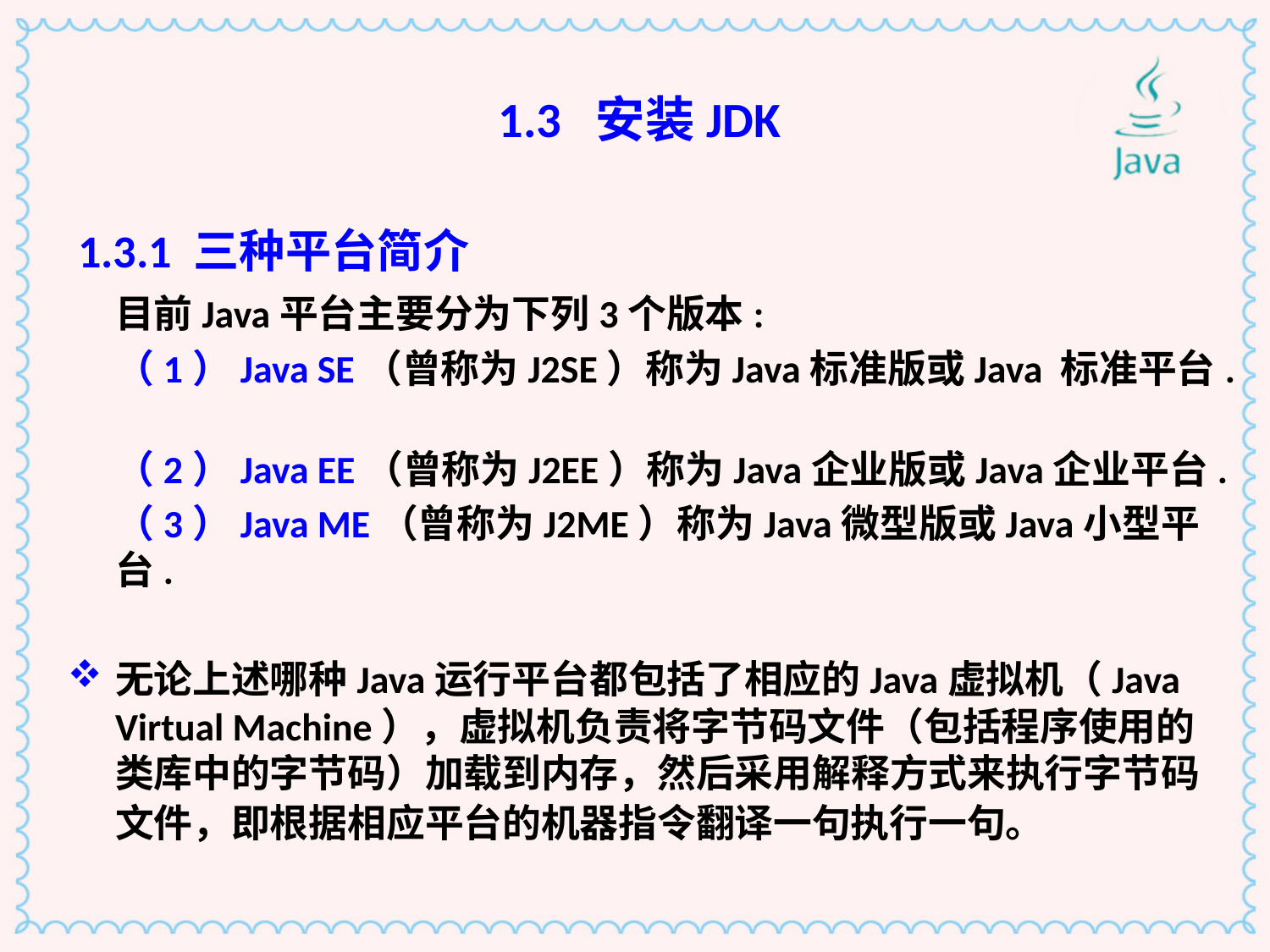

# 1.3  安装JDK
 1.3.1 三种平台简介
	目前Java平台主要分为下列3个版本:
	（1）Java SE（曾称为J2SE）称为Java标准版或Java 标准平台.
	（2）Java EE（曾称为J2EE）称为Java企业版或Java企业平台.
	（3）Java ME（曾称为J2ME）称为Java微型版或Java小型平台.

无论上述哪种Java运行平台都包括了相应的Java虚拟机（Java Virtual Machine），虚拟机负责将字节码文件（包括程序使用的类库中的字节码）加载到内存，然后采用解释方式来执行字节码文件，即根据相应平台的机器指令翻译一句执行一句。